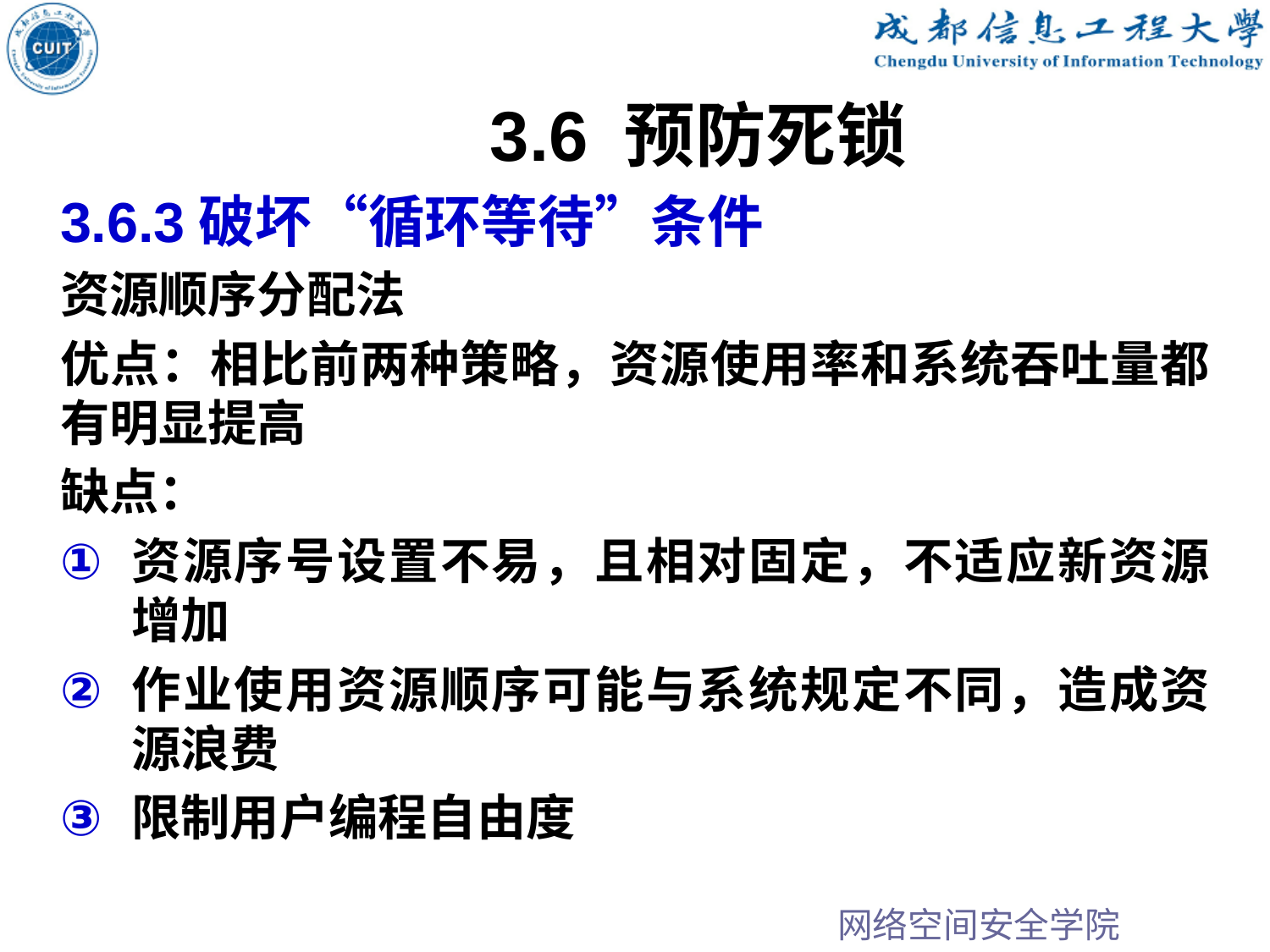

3.6 预防死锁
3.6.3破坏“循环等待”条件
资源顺序分配法
优点：相比前两种策略，资源使用率和系统吞吐量都有明显提高
缺点：
资源序号设置不易，且相对固定，不适应新资源增加
作业使用资源顺序可能与系统规定不同，造成资源浪费
限制用户编程自由度